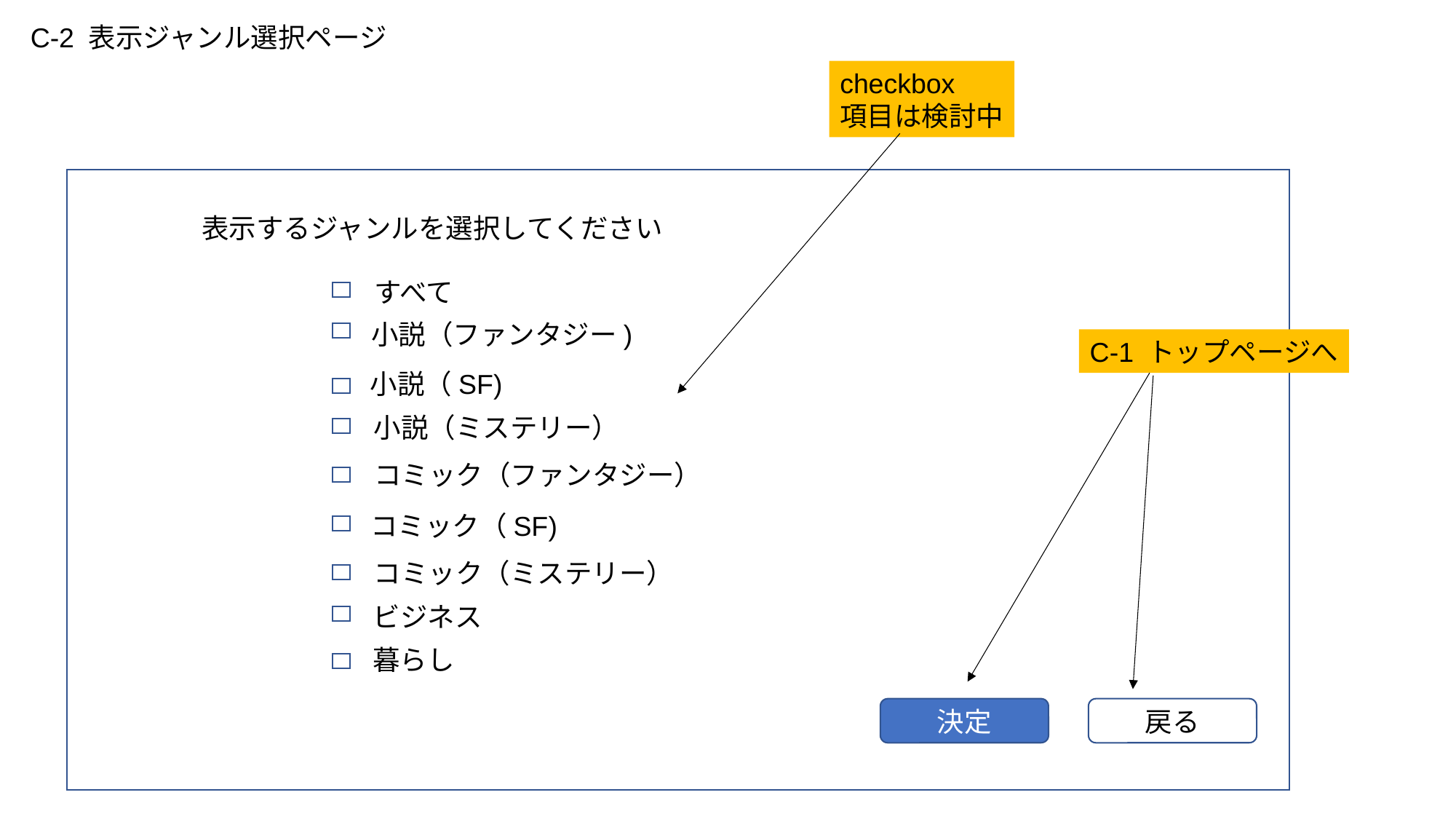

C-2 表示ジャンル選択ページ
checkbox
項目は検討中

表示するジャンルを選択してください
すべて

小説（ファンタジー)

C-1 トップページへ
小説（SF)

小説（ミステリー）

コミック（ファンタジー）

コミック（SF)

コミック（ミステリー）

ビジネス

暮らし

決定
戻る